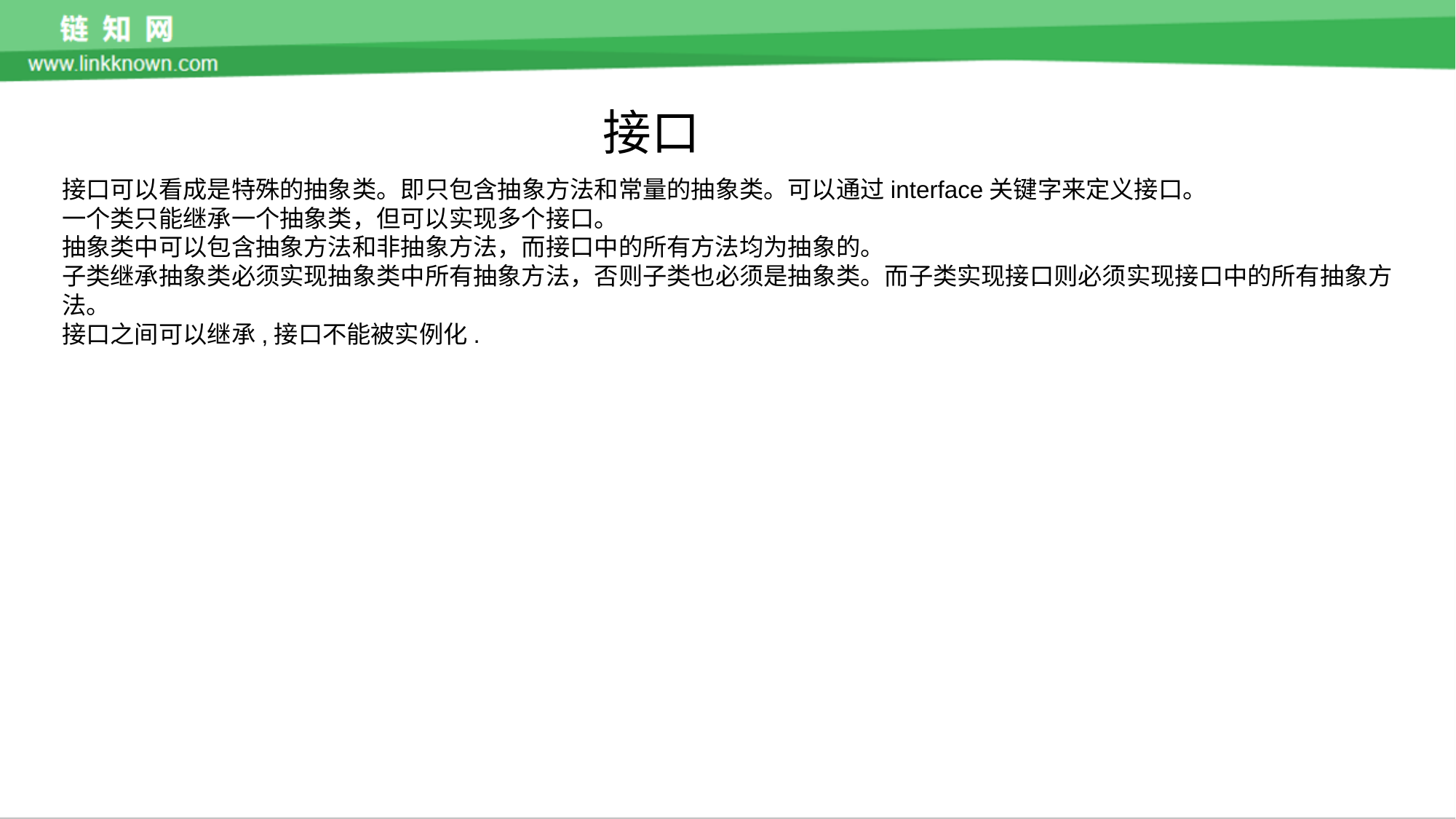

接口
接口可以看成是特殊的抽象类。即只包含抽象方法和常量的抽象类。可以通过interface关键字来定义接口。
一个类只能继承一个抽象类，但可以实现多个接口。
抽象类中可以包含抽象方法和非抽象方法，而接口中的所有方法均为抽象的。
子类继承抽象类必须实现抽象类中所有抽象方法，否则子类也必须是抽象类。而子类实现接口则必须实现接口中的所有抽象方法。
接口之间可以继承,接口不能被实例化.